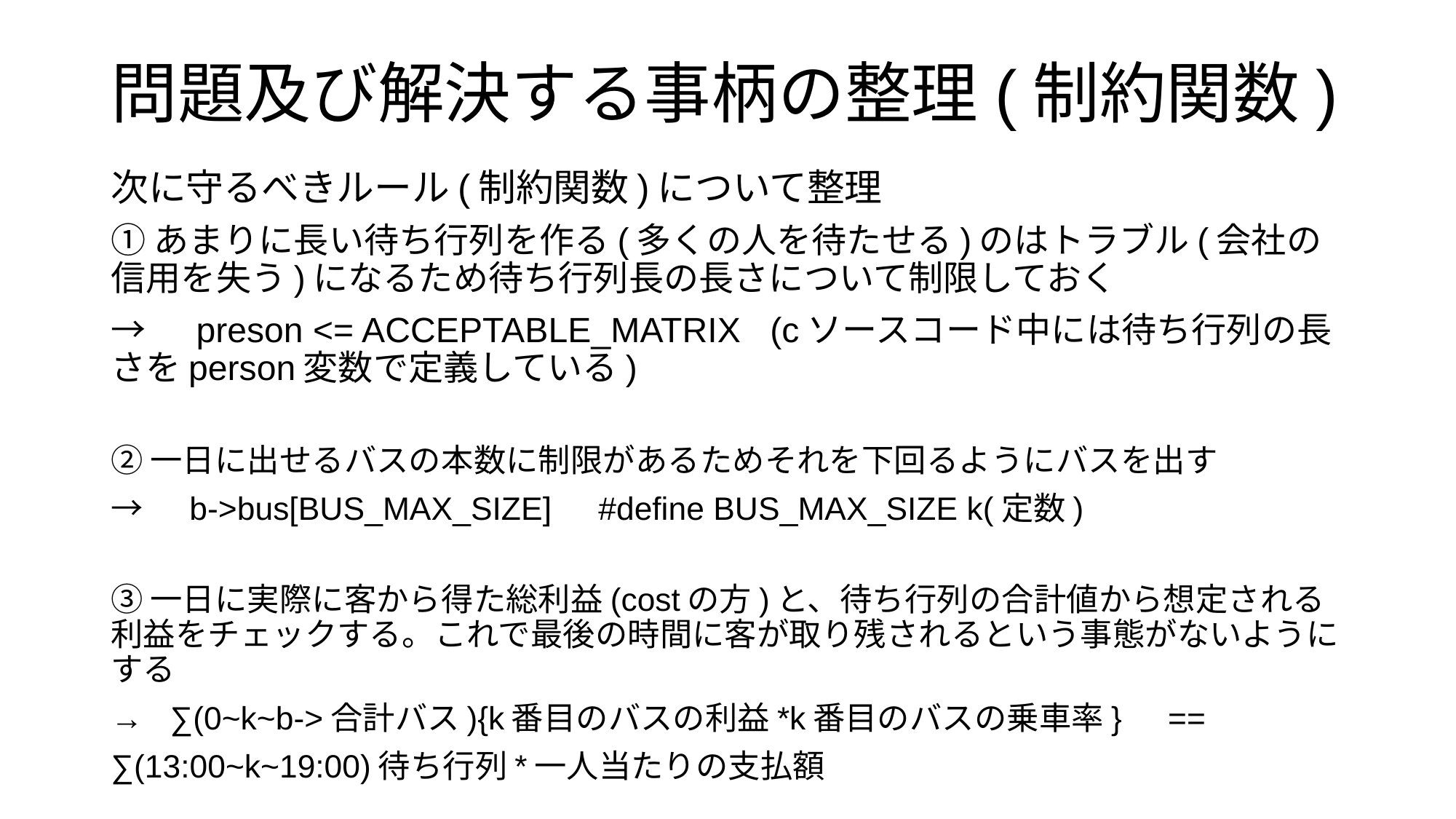

# 問題及び解決する事柄の整理(制約関数)
次に守るべきルール(制約関数)について整理
①あまりに長い待ち行列を作る(多くの人を待たせる)のはトラブル(会社の信用を失う)になるため待ち行列長の長さについて制限しておく
→　preson <= ACCEPTABLE_MATRIX   (cソースコード中には待ち行列の長さをperson変数で定義している)

②一日に出せるバスの本数に制限があるためそれを下回るようにバスを出す
→　b->bus[BUS_MAX_SIZE]　#define BUS_MAX_SIZE k(定数)

③一日に実際に客から得た総利益(costの方)と、待ち行列の合計値から想定される利益をチェックする。これで最後の時間に客が取り残されるという事態がないようにする
→   ∑(0~k~b->合計バス){k番目のバスの利益*k番目のバスの乗車率}　==
∑(13:00~k~19:00)待ち行列*一人当たりの支払額